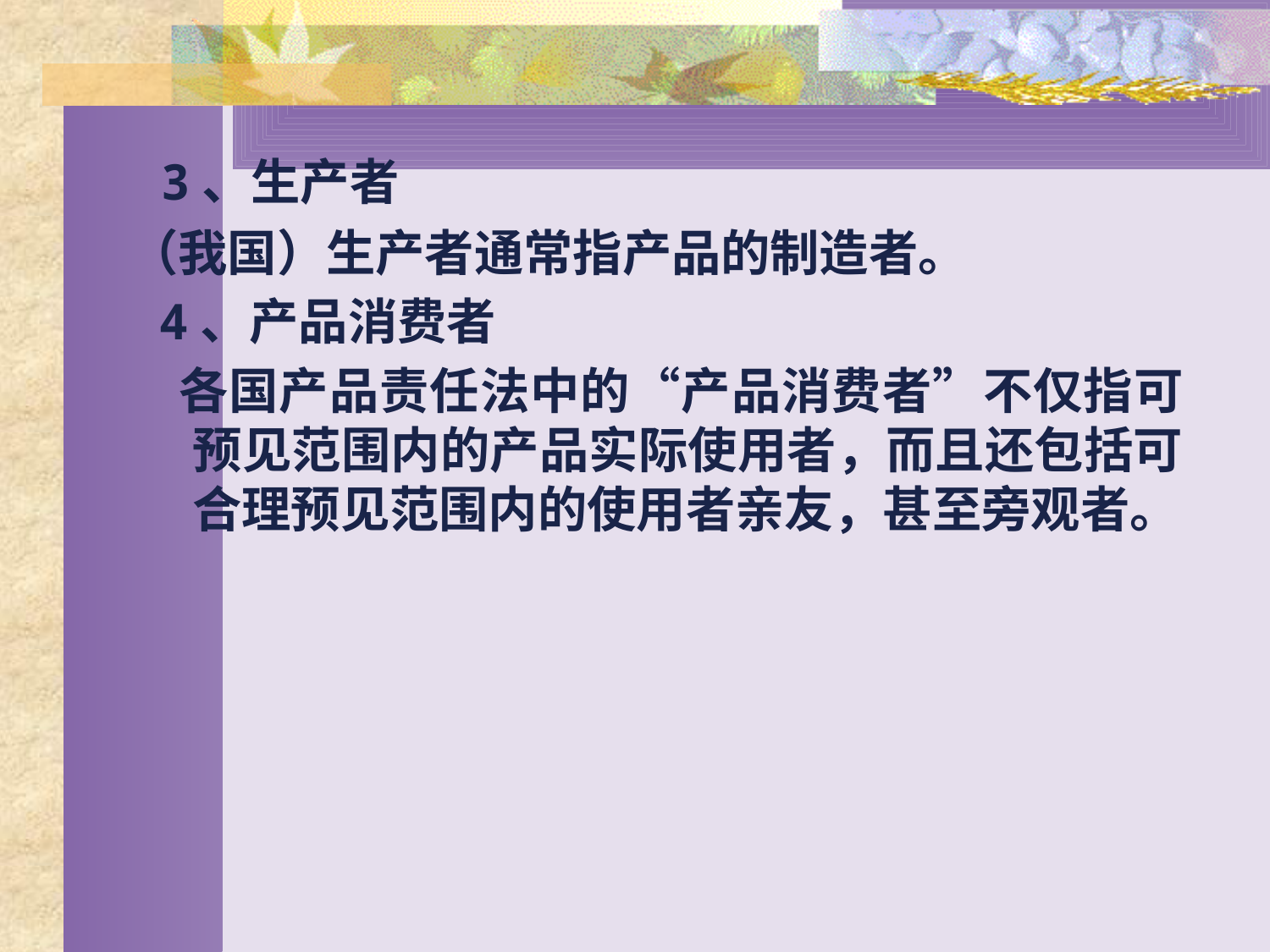

#
  3、生产者
（我国）生产者通常指产品的制造者。
 4、产品消费者
   各国产品责任法中的“产品消费者”不仅指可预见范围内的产品实际使用者，而且还包括可合理预见范围内的使用者亲友，甚至旁观者。